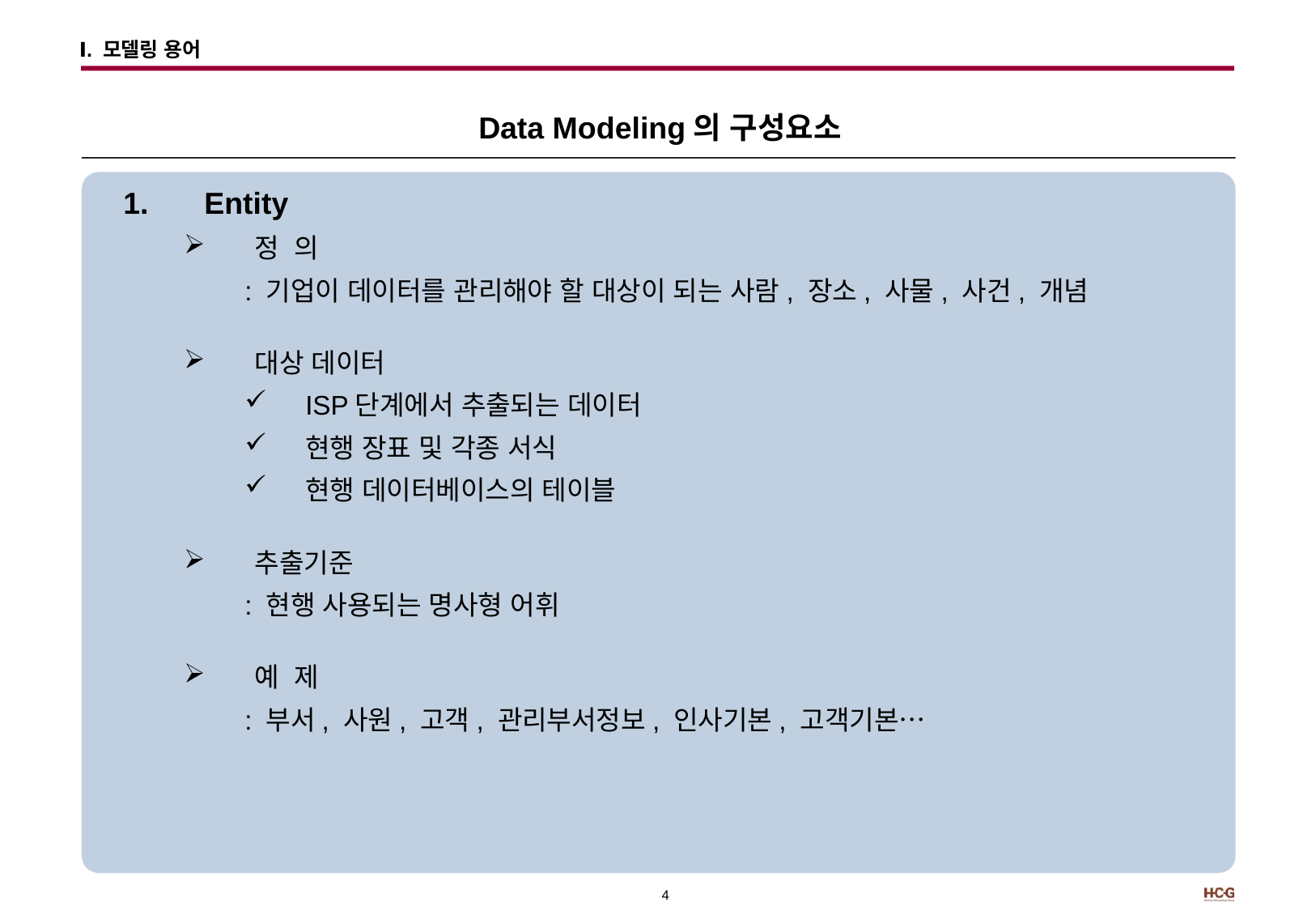

# Ⅰ. 모델링 용어
Data Modeling의 구성요소

Entity
정  의
: 기업이 데이터를 관리해야 할 대상이 되는 사람, 장소, 사물, 사건, 개념

대상 데이터
ISP단계에서 추출되는 데이터
현행 장표 및 각종 서식
현행 데이터베이스의 테이블

추출기준
: 현행 사용되는 명사형 어휘

예  제
: 부서, 사원, 고객, 관리부서정보, 인사기본, 고객기본…